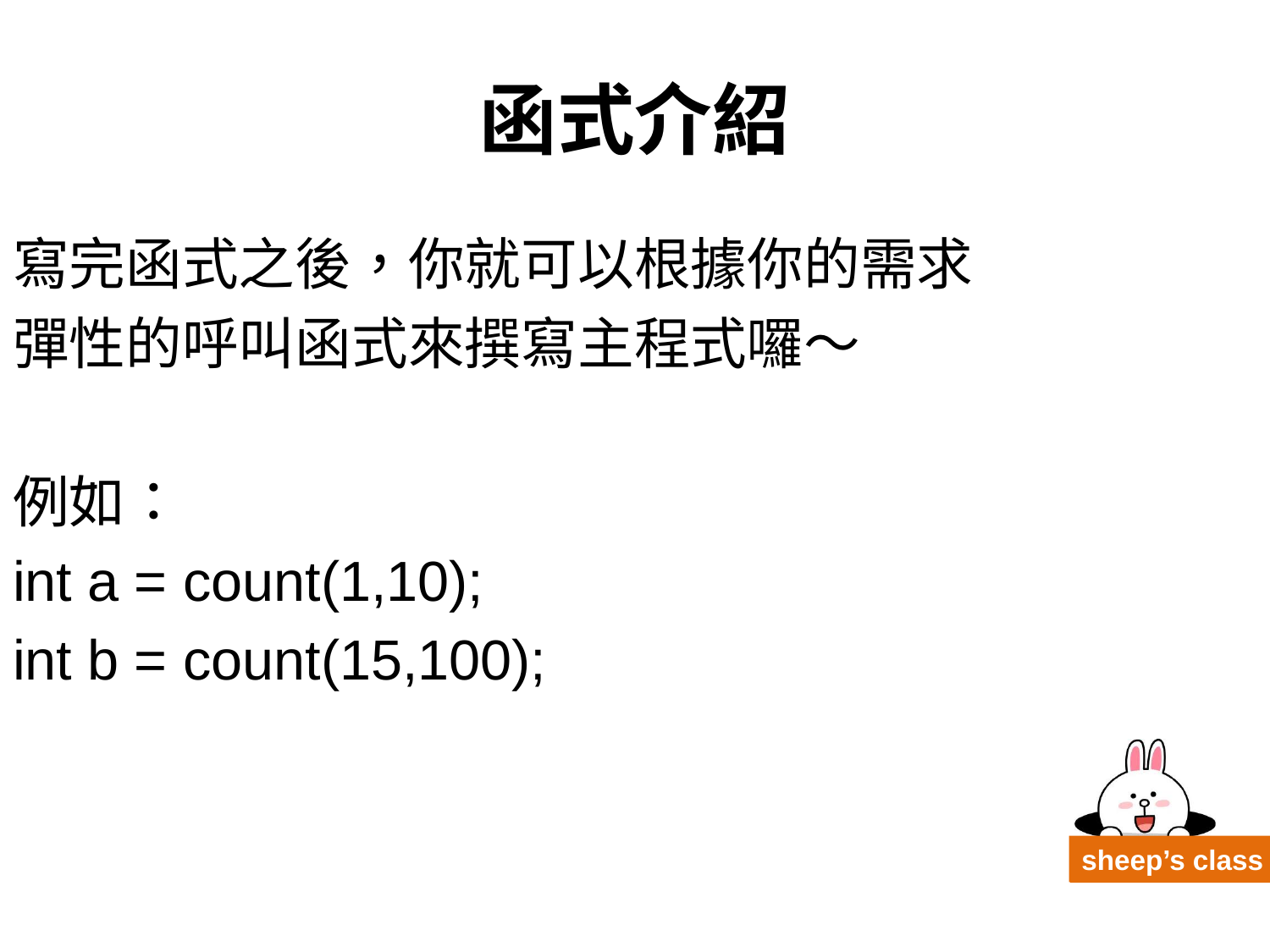

# 函式介紹
寫完函式之後，你就可以根據你的需求
彈性的呼叫函式來撰寫主程式囉～

例如：
int a = count(1,10);
int b = count(15,100);